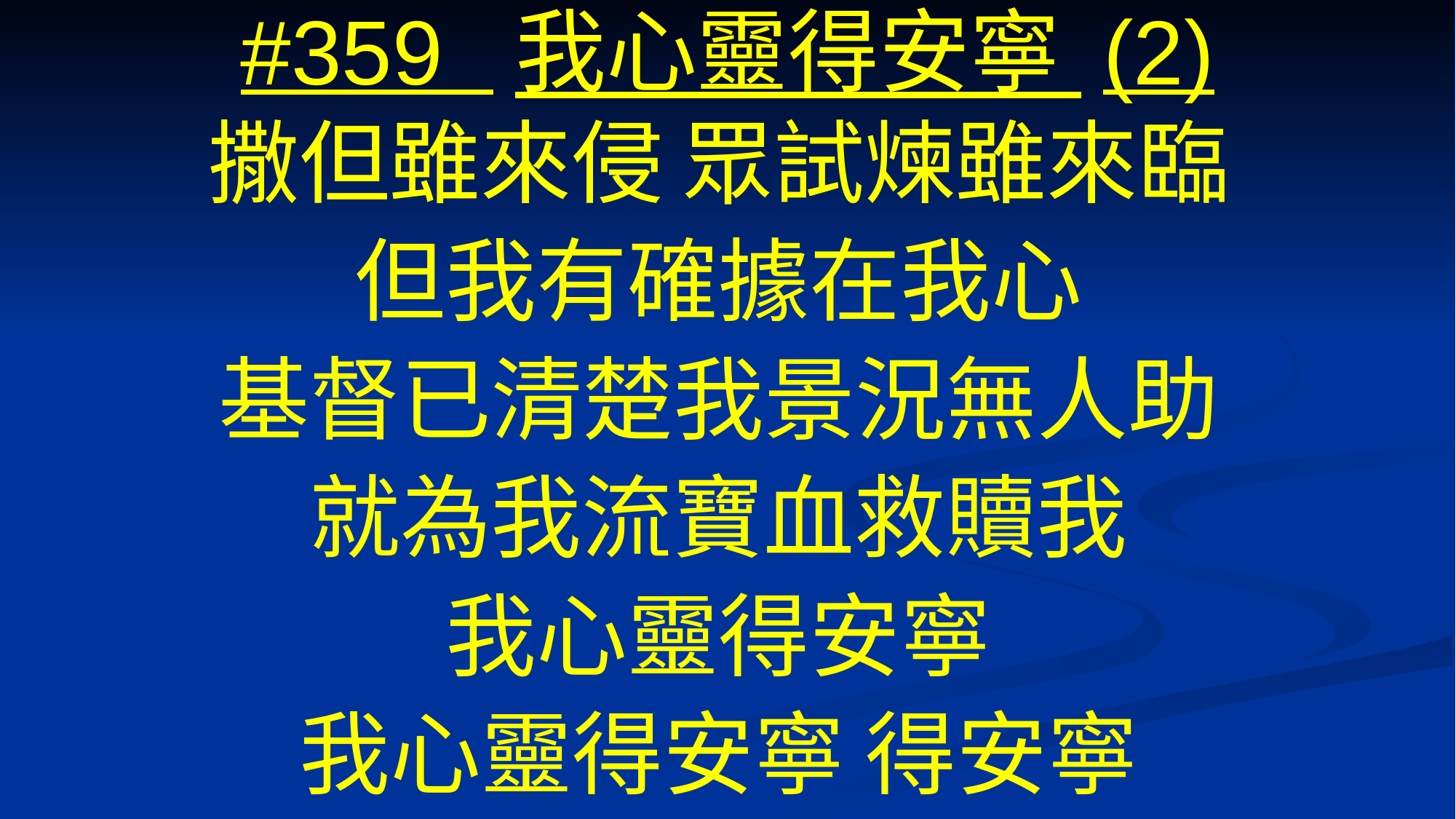

# #359  我心靈得安寧 (2)
撒但雖來侵 眾試煉雖來臨
但我有確據在我心
基督已清楚我景況無人助
就為我流寶血救贖我
我心靈得安寧
我心靈得安寧 得安寧